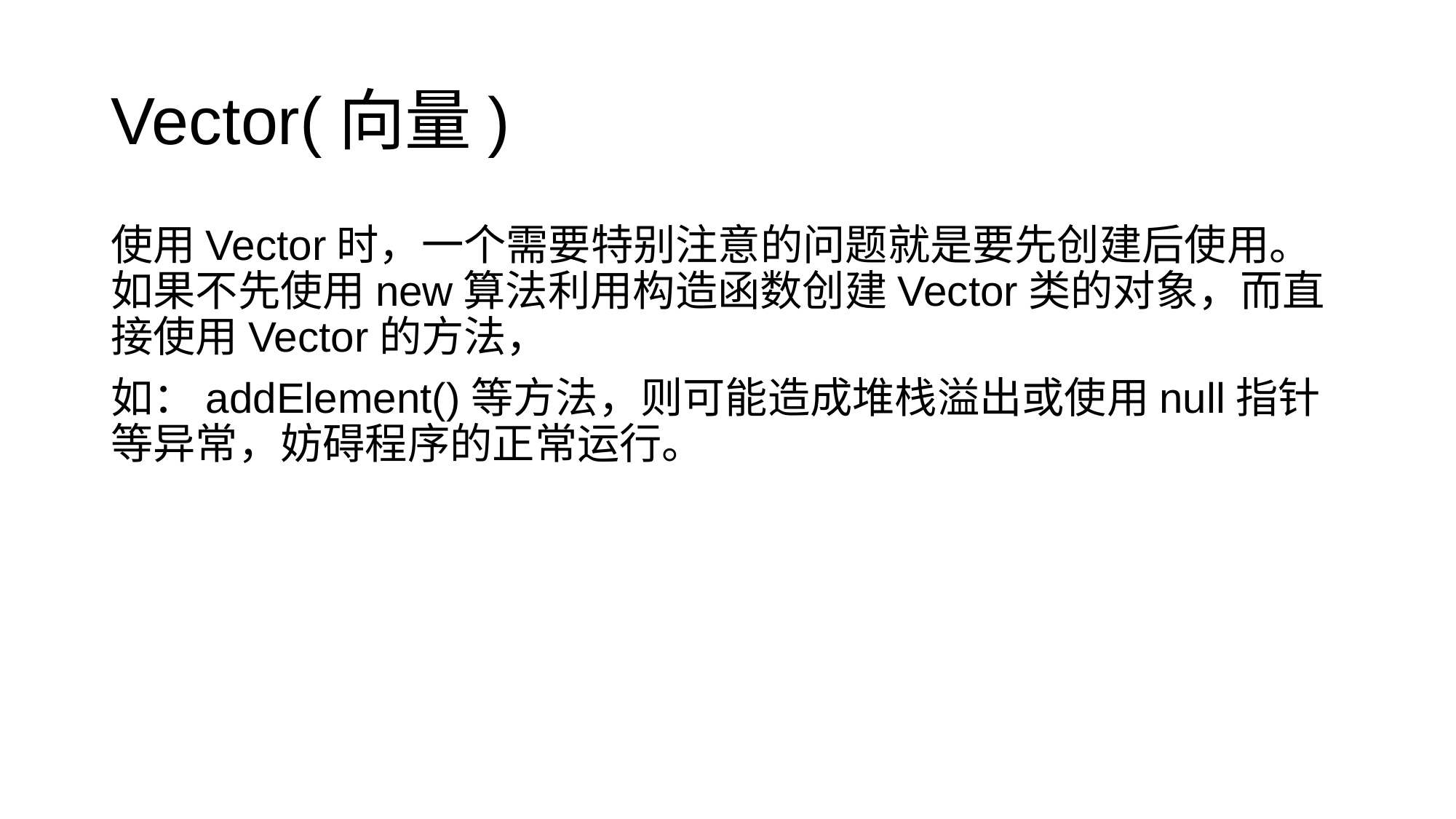

# Vector(向量)
使用Vector时，一个需要特别注意的问题就是要先创建后使用。如果不先使用new算法利用构造函数创建Vector类的对象，而直接使用Vector的方法，
如：addElement()等方法，则可能造成堆栈溢出或使用null指针等异常，妨碍程序的正常运行。